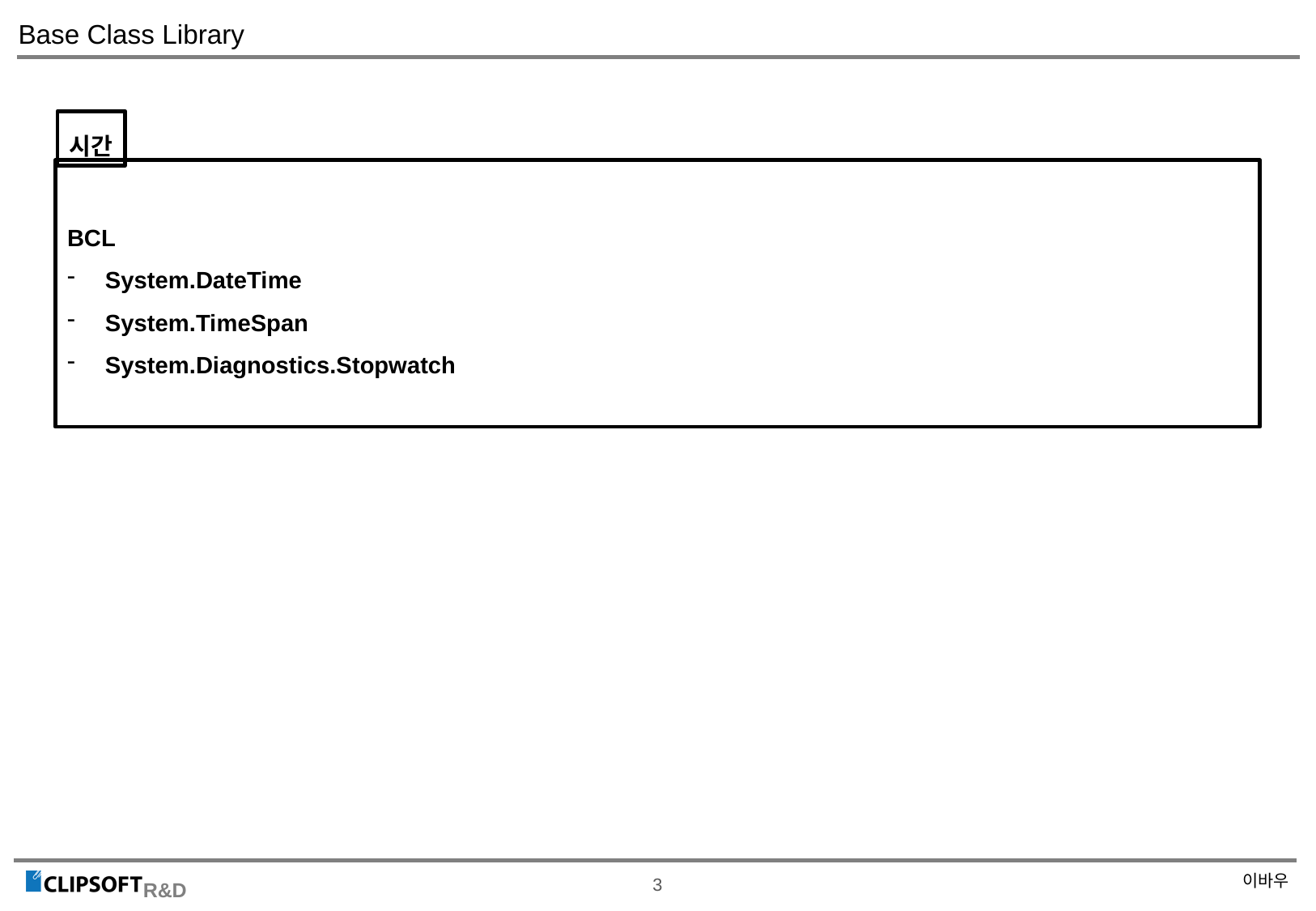

# Base Class Library
시간

BCL
System.DateTime
System.TimeSpan
System.Diagnostics.Stopwatch

이바우